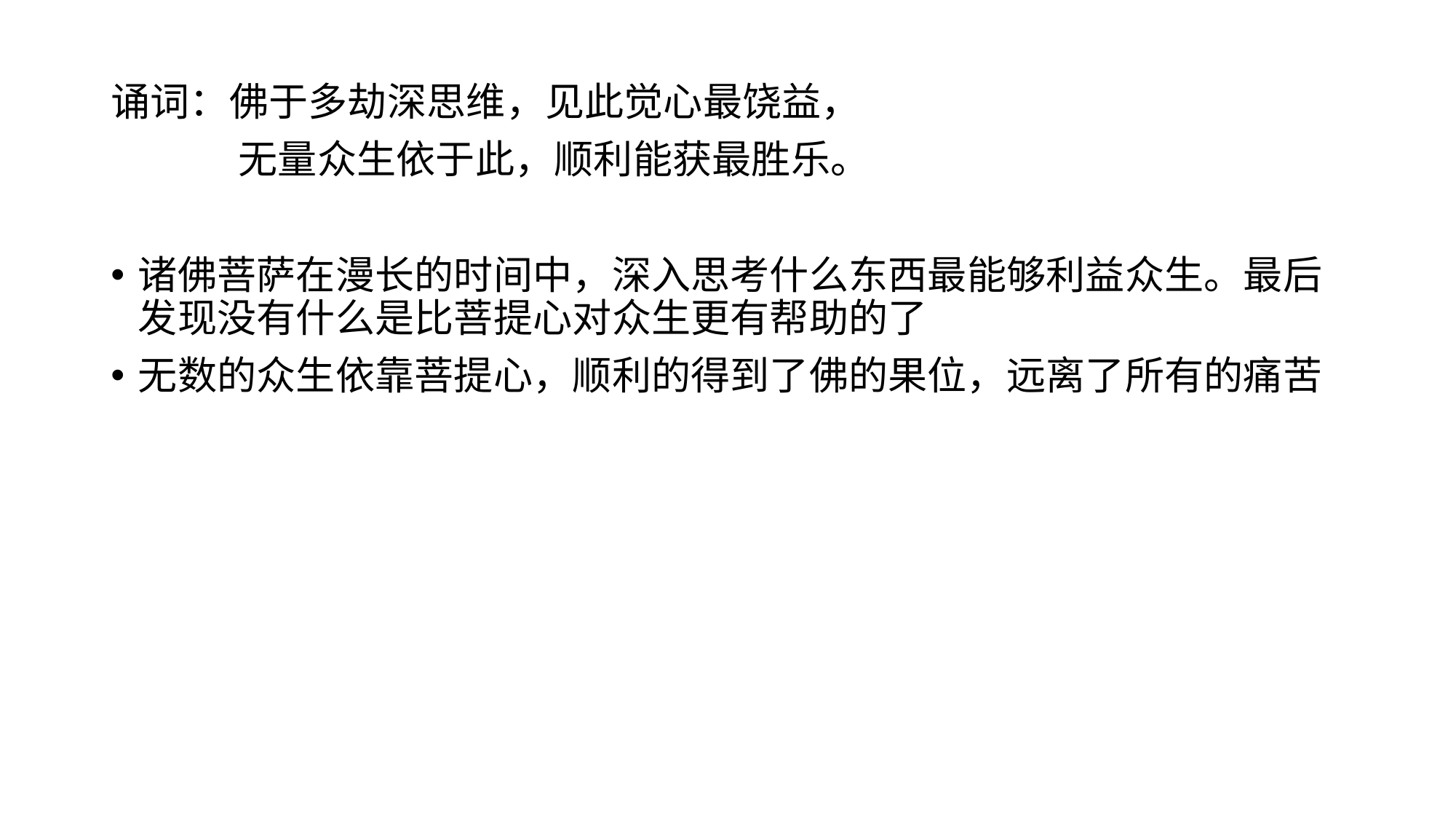

诵词：佛于多劫深思维，见此觉心最饶益，
	 无量众生依于此，顺利能获最胜乐。

诸佛菩萨在漫长的时间中，深入思考什么东西最能够利益众生。最后发现没有什么是比菩提心对众生更有帮助的了
无数的众生依靠菩提心，顺利的得到了佛的果位，远离了所有的痛苦